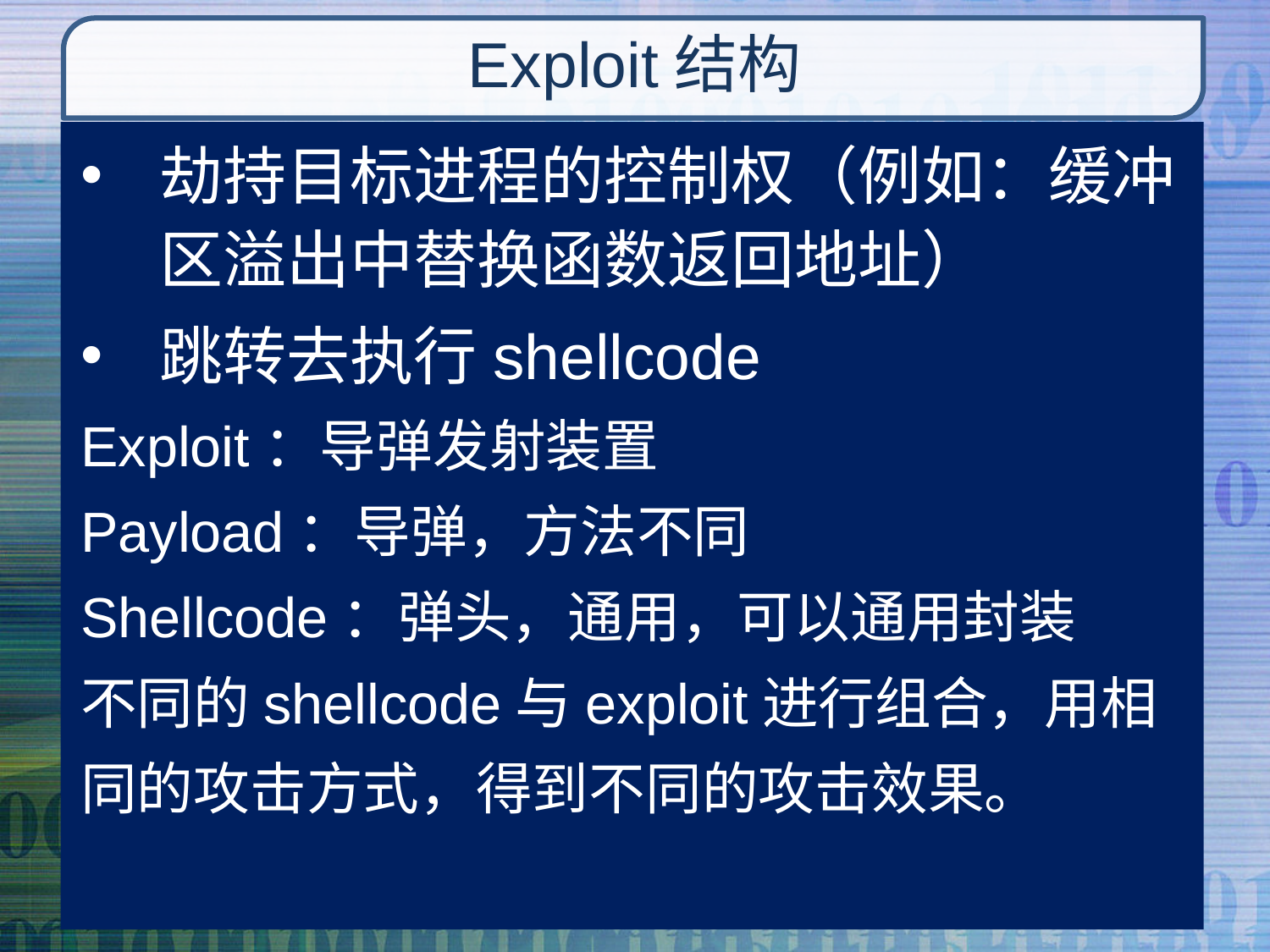

# Exploit结构
劫持目标进程的控制权（例如：缓冲区溢出中替换函数返回地址）
跳转去执行shellcode
Exploit：导弹发射装置
Payload：导弹，方法不同
Shellcode：弹头，通用，可以通用封装
不同的shellcode与exploit进行组合，用相
同的攻击方式，得到不同的攻击效果。